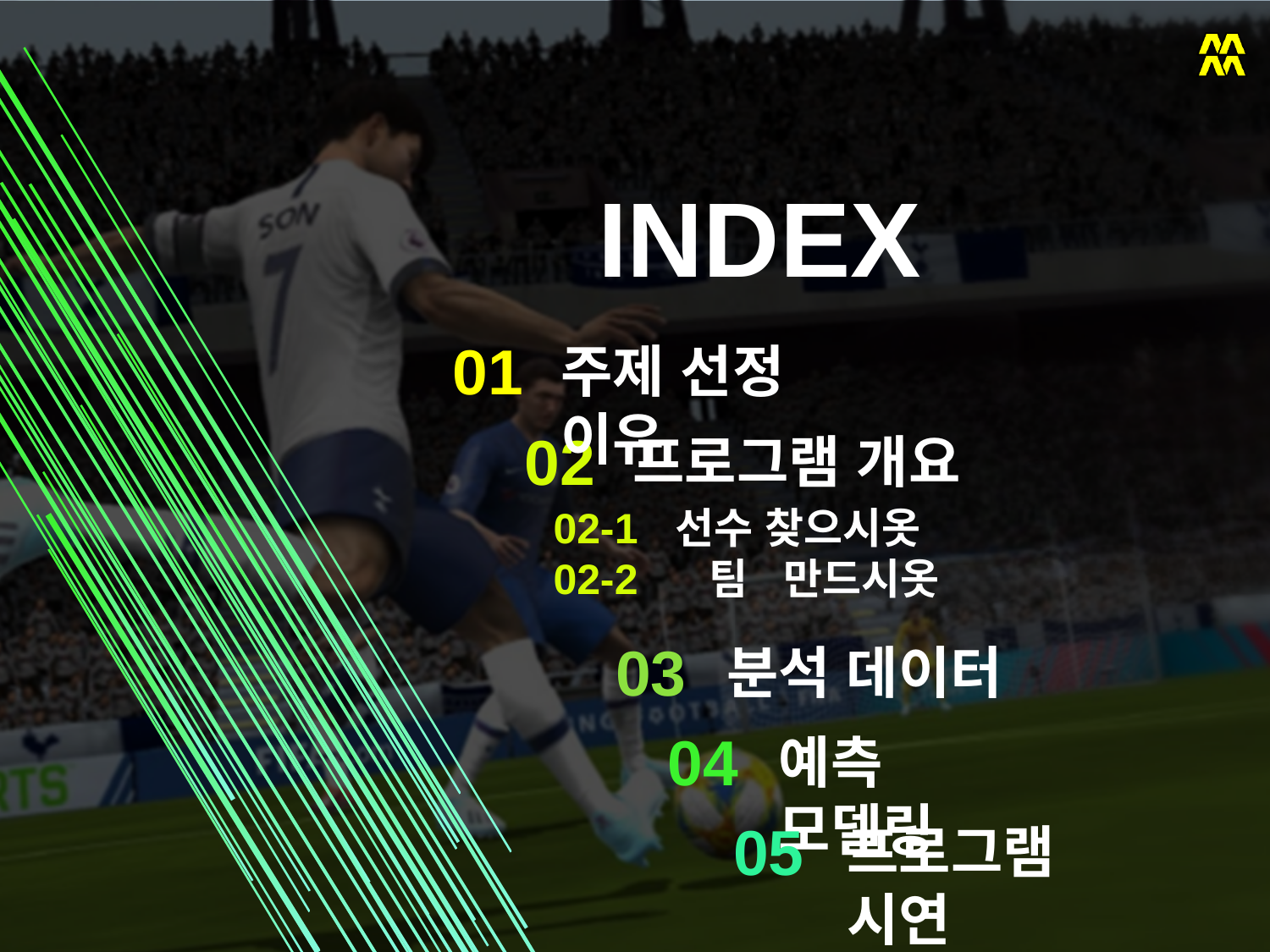

INDEX

01
주제 선정 이유

02
프로그램 개요

02-1
02-2
선수 찾으시옷
  팀   만드시옷

03
분석 데이터
04
예측 모델링
05
프로그램 시연